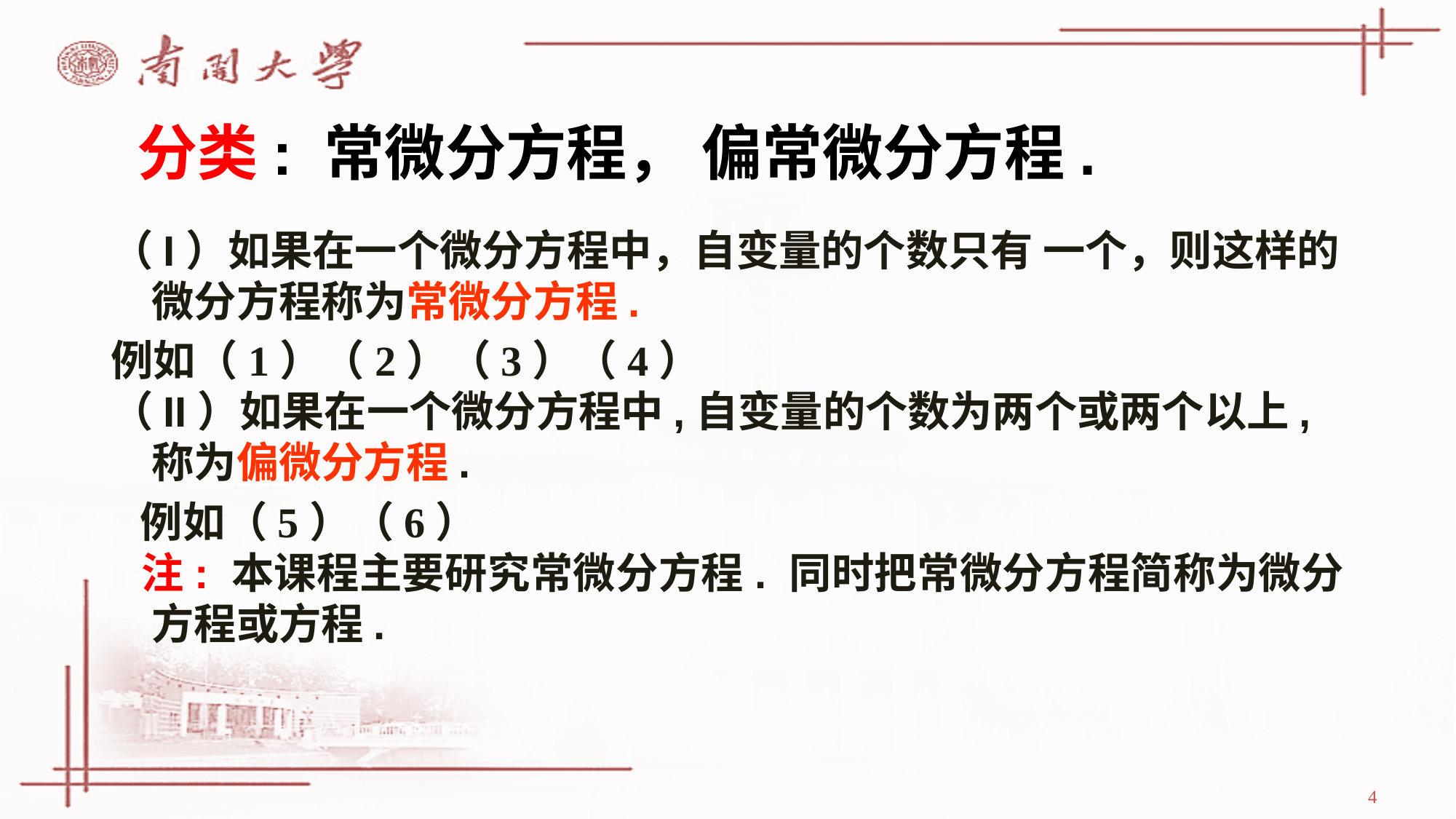

# 分类: 常微分方程， 偏常微分方程.
（I）如果在一个微分方程中，自变量的个数只有 一个，则这样的微分方程称为常微分方程.
例如（1）（2）（3）（4）
（II）如果在一个微分方程中,自变量的个数为两个或两个以上,称为偏微分方程.
  例如（5）（6）
  注: 本课程主要研究常微分方程. 同时把常微分方程简称为微分方程或方程.

4